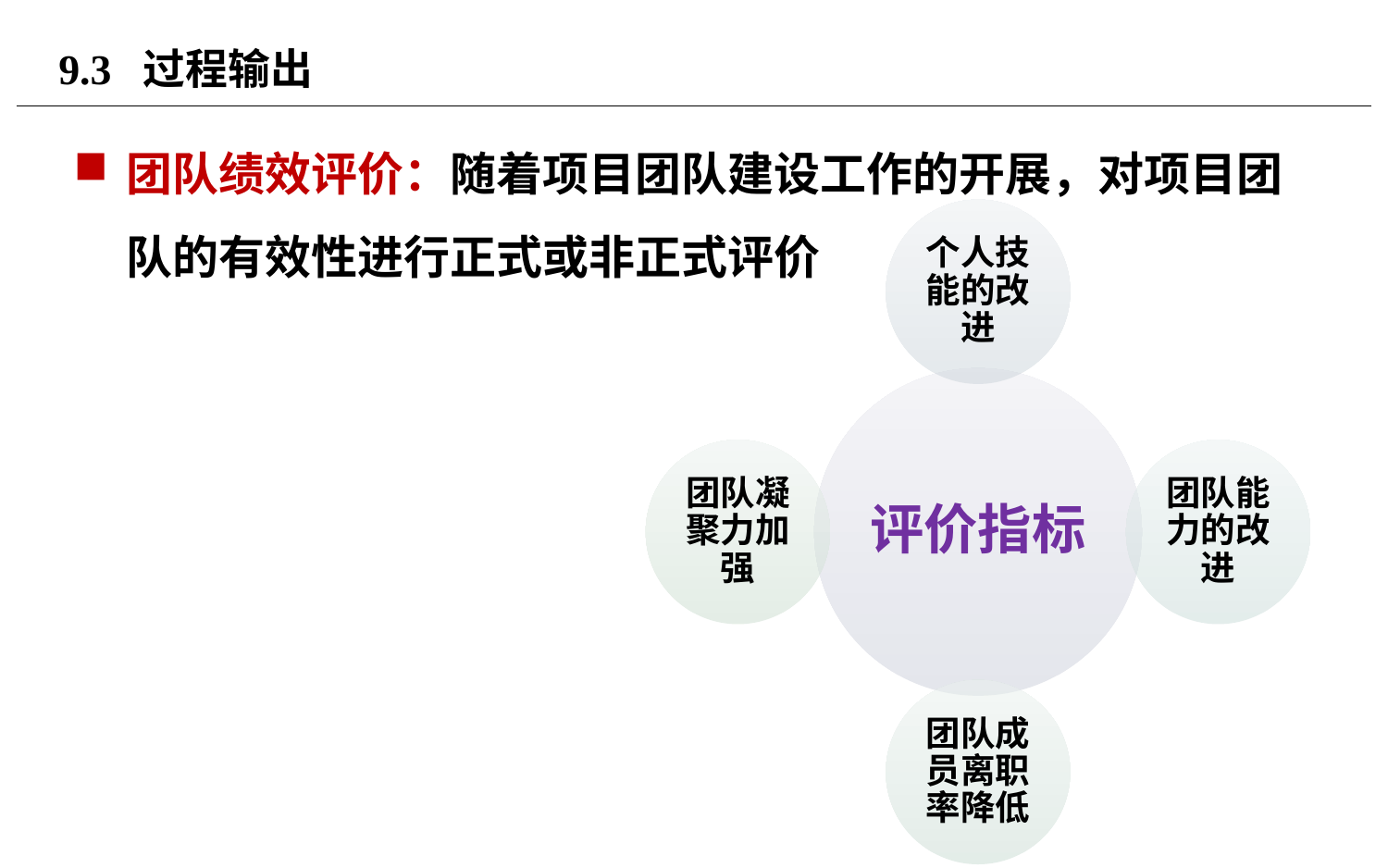

# 9.3  过程输出
团队绩效评价：随着项目团队建设工作的开展，对项目团队的有效性进行正式或非正式评价

评价指标
个人技能的改进
团队能力的改进
团队成员离职率降低
团队凝聚力加强